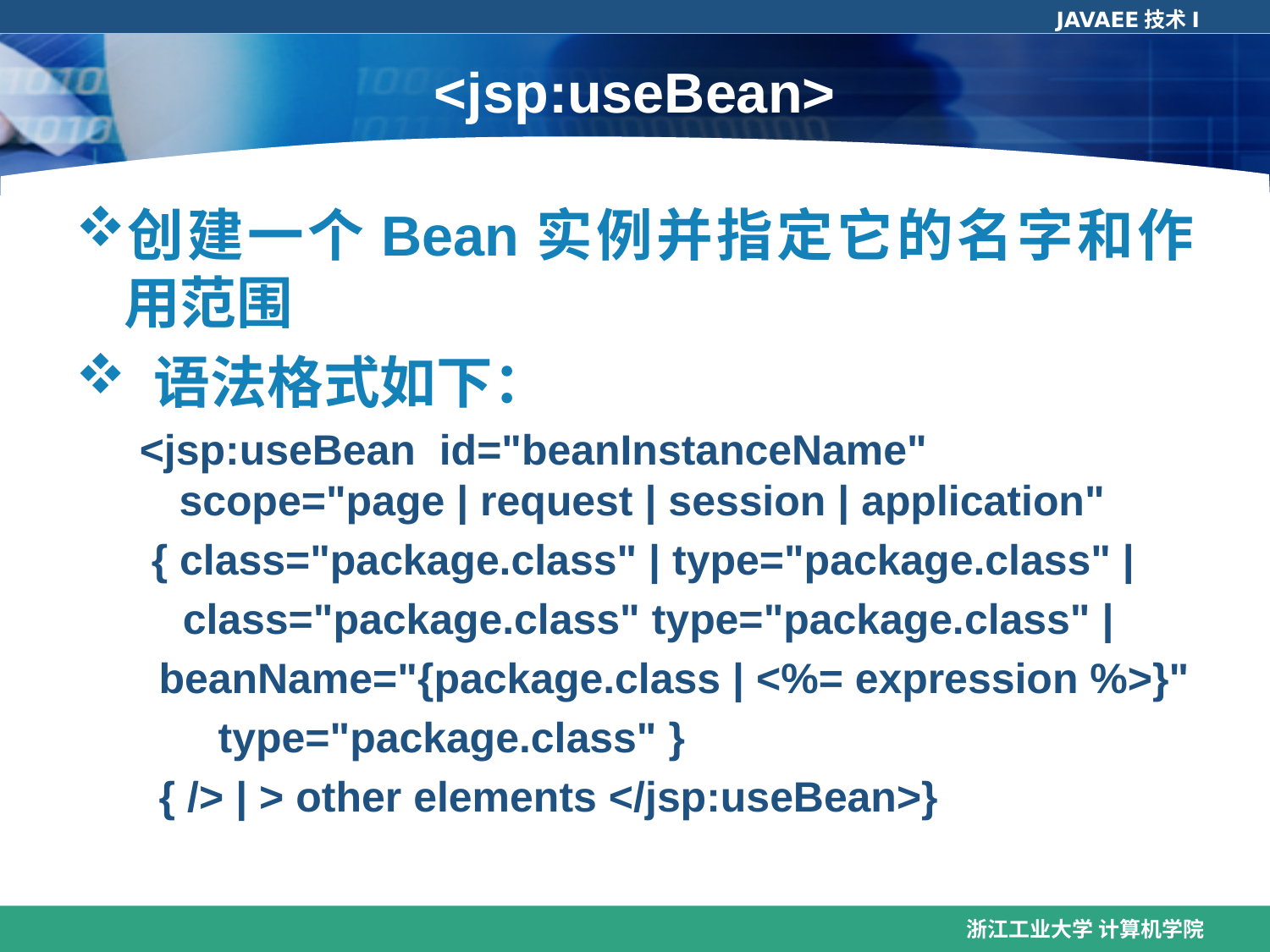

<jsp:useBean>
创建一个Bean实例并指定它的名字和作用范围
 语法格式如下：
<jsp:useBean  id="beanInstanceName"
scope="page | request | session | application"
 { class="package.class" | type="package.class" |
         class="package.class" type="package.class" |
       beanName="{package.class | <%= expression %>}"
            type="package.class" }
       { /> | > other elements </jsp:useBean>}